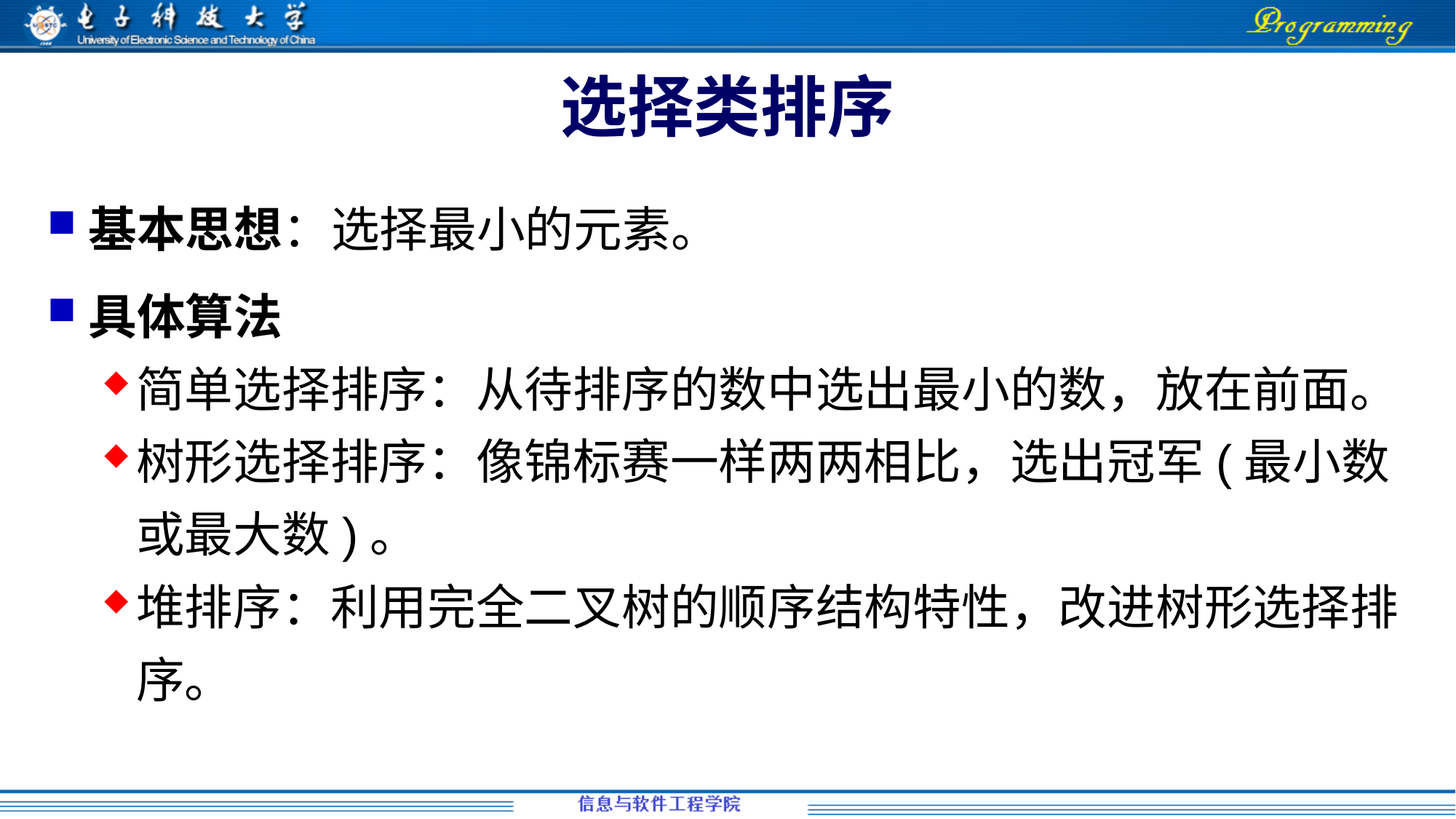

# 选择类排序
基本思想：选择最小的元素。
具体算法
简单选择排序：从待排序的数中选出最小的数，放在前面。
树形选择排序：像锦标赛一样两两相比，选出冠军(最小数或最大数)。
堆排序：利用完全二叉树的顺序结构特性，改进树形选择排序。